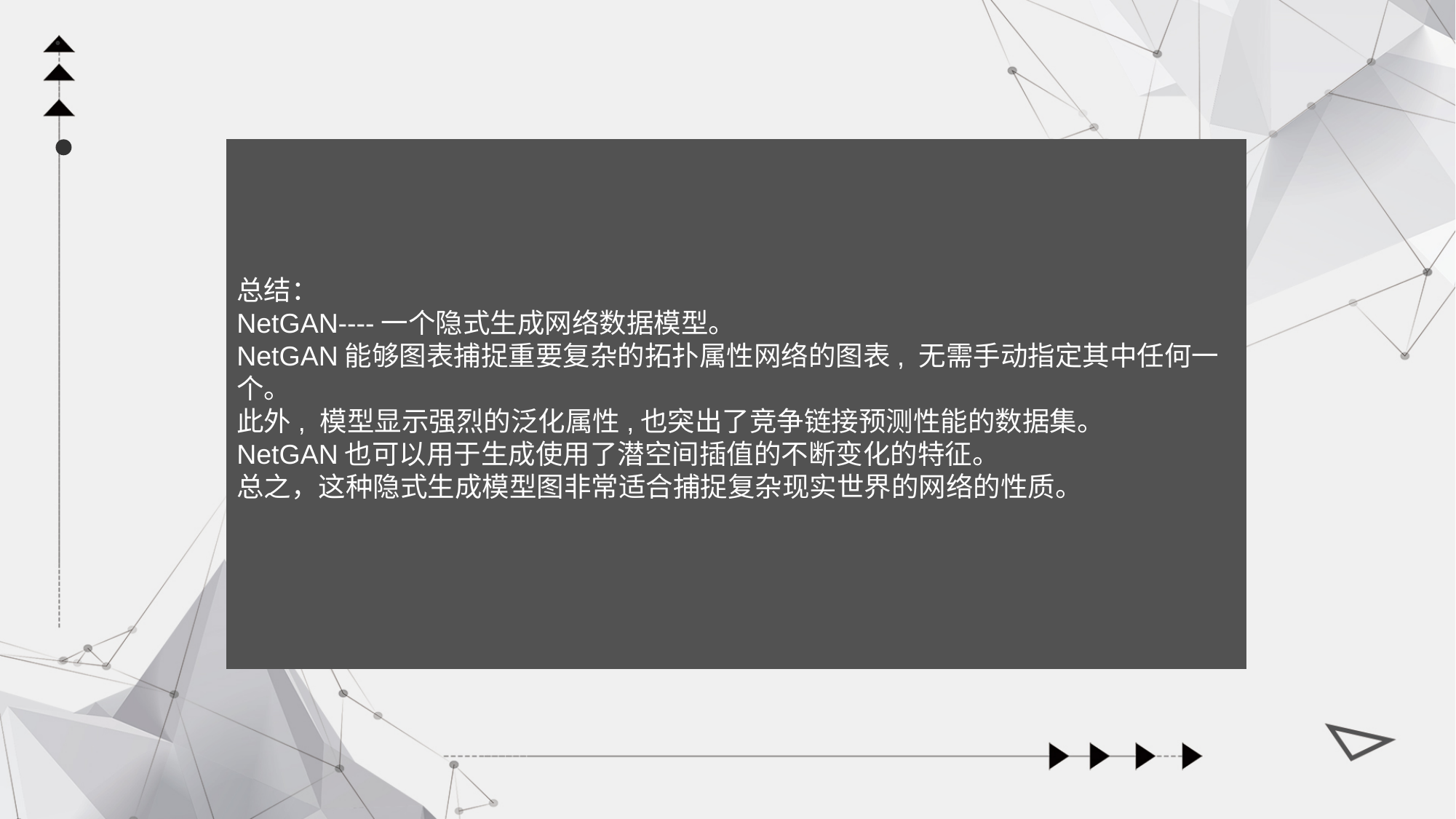

总结：
NetGAN----一个隐式生成网络数据模型。
NetGAN能够图表捕捉重要复杂的拓扑属性网络的图表, 无需手动指定其中任何一个。
此外, 模型显示强烈的泛化属性,也突出了竞争链接预测性能的数据集。
NetGAN也可以用于生成使用了潜空间插值的不断变化的特征。
总之，这种隐式生成模型图非常适合捕捉复杂现实世界的网络的性质。